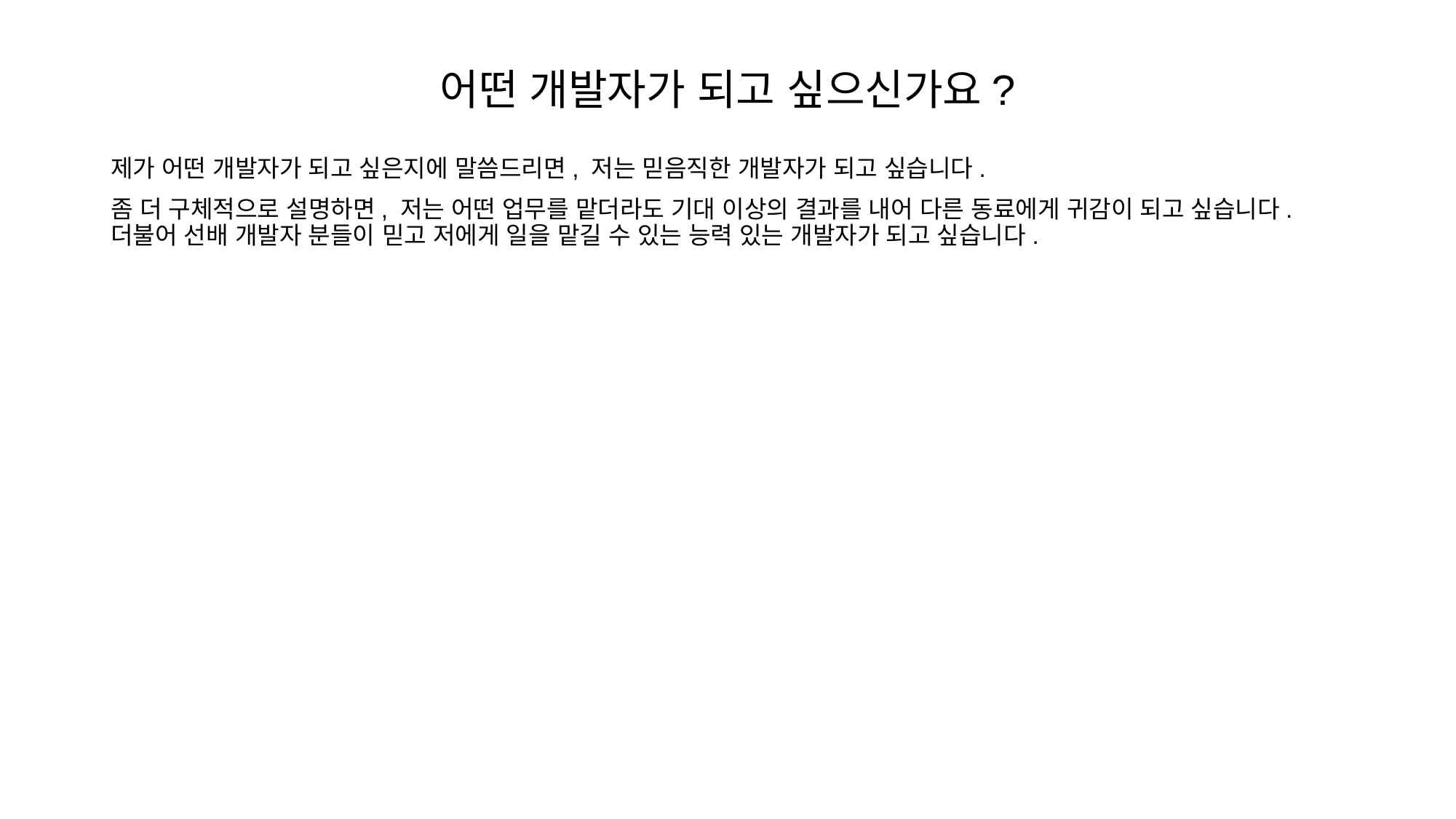

# 어떤 개발자가 되고 싶으신가요?
제가 어떤 개발자가 되고 싶은지에 말씀드리면, 저는 믿음직한 개발자가 되고 싶습니다.
좀 더 구체적으로 설명하면, 저는 어떤 업무를 맡더라도 기대 이상의 결과를 내어 다른 동료에게 귀감이 되고 싶습니다. 더불어 선배 개발자 분들이 믿고 저에게 일을 맡길 수 있는 능력 있는 개발자가 되고 싶습니다.